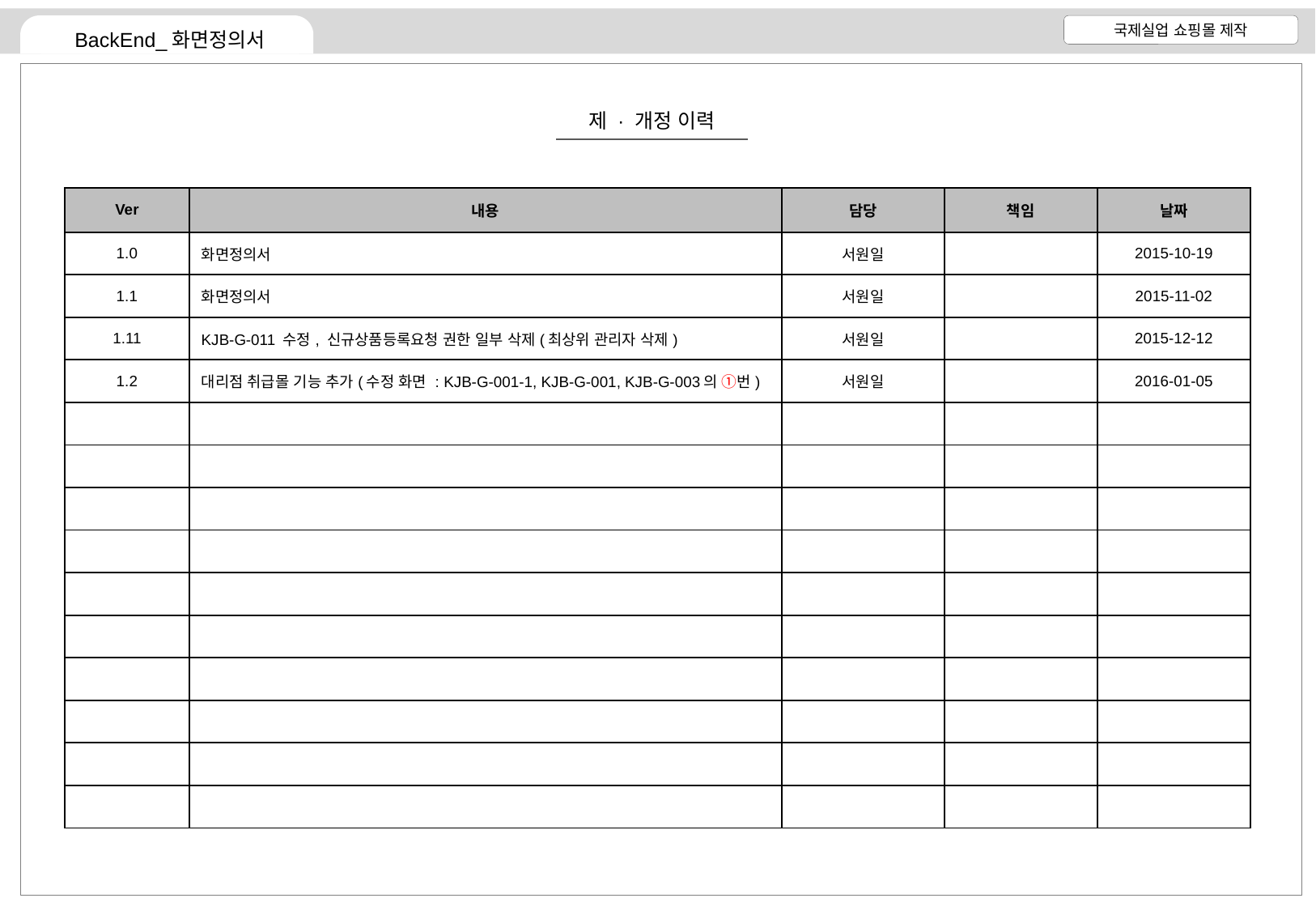

제 · 개정 이력
| Ver | 내용 | 담당 | 책임 | 날짜 |
| --- | --- | --- | --- | --- |
| 1.0 | 화면정의서 | 서원일 |  | 2015-10-19 |
| 1.1 | 화면정의서 | 서원일 |  | 2015-11-02 |
| 1.11 | KJB-G-011 수정, 신규상품등록요청 권한 일부 삭제(최상위 관리자 삭제) | 서원일 |  | 2015-12-12 |
| 1.2 | 대리점 취급몰 기능 추가(수정 화면 : KJB-G-001-1, KJB-G-001, KJB-G-003의 ①번) | 서원일 |  | 2016-01-05 |
|  |  |  |  |  |
|  |  |  |  |  |
|  |  |  |  |  |
|  |  |  |  |  |
|  |  |  |  |  |
|  |  |  |  |  |
|  |  |  |  |  |
|  |  |  |  |  |
|  |  |  |  |  |
|  |  |  |  |  |